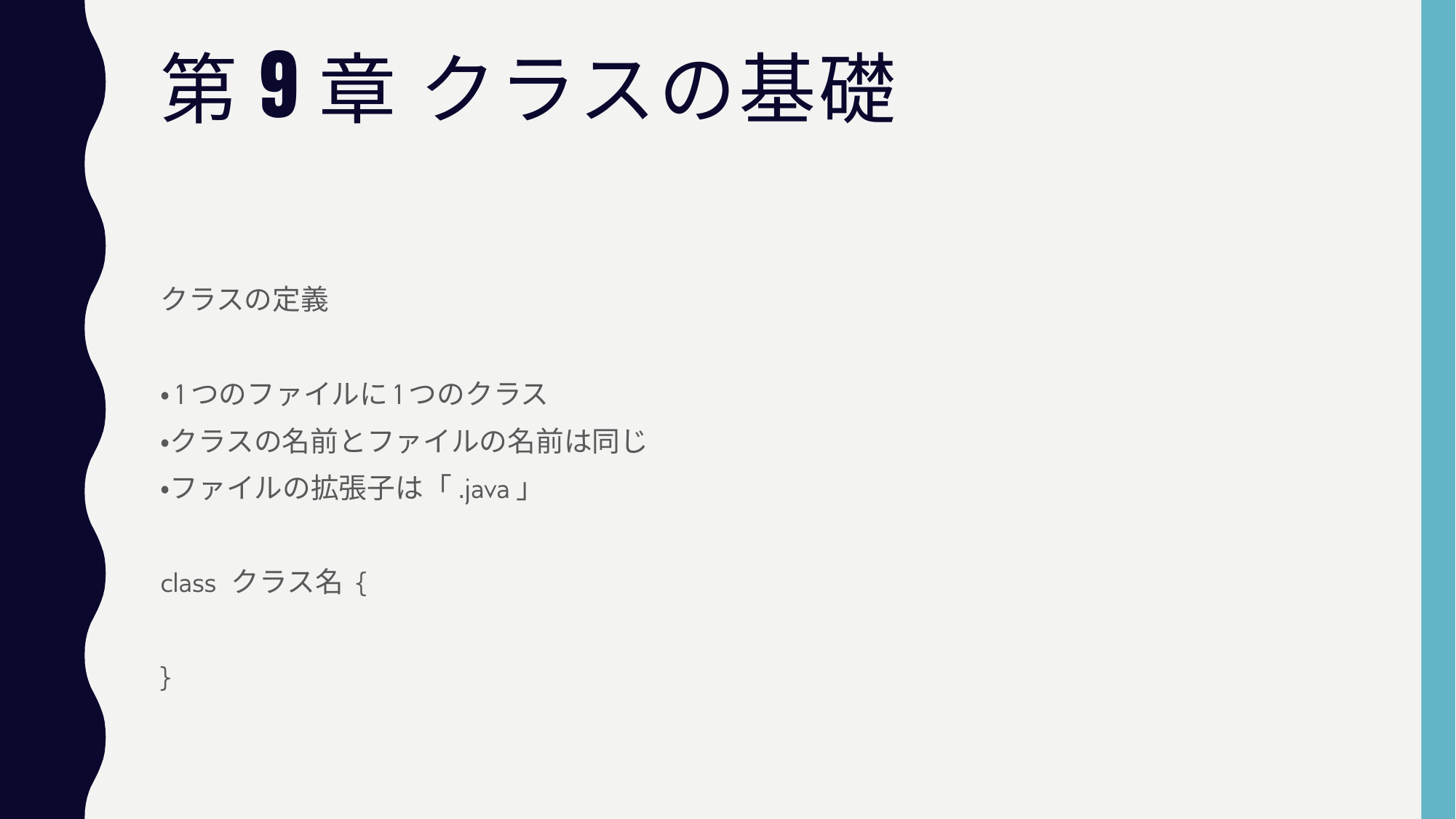

# 第9章 クラスの基礎
クラスの定義

・1つのファイルに1つのクラス
・クラスの名前とファイルの名前は同じ
・ファイルの拡張子は「.java」

class クラス名 {

}